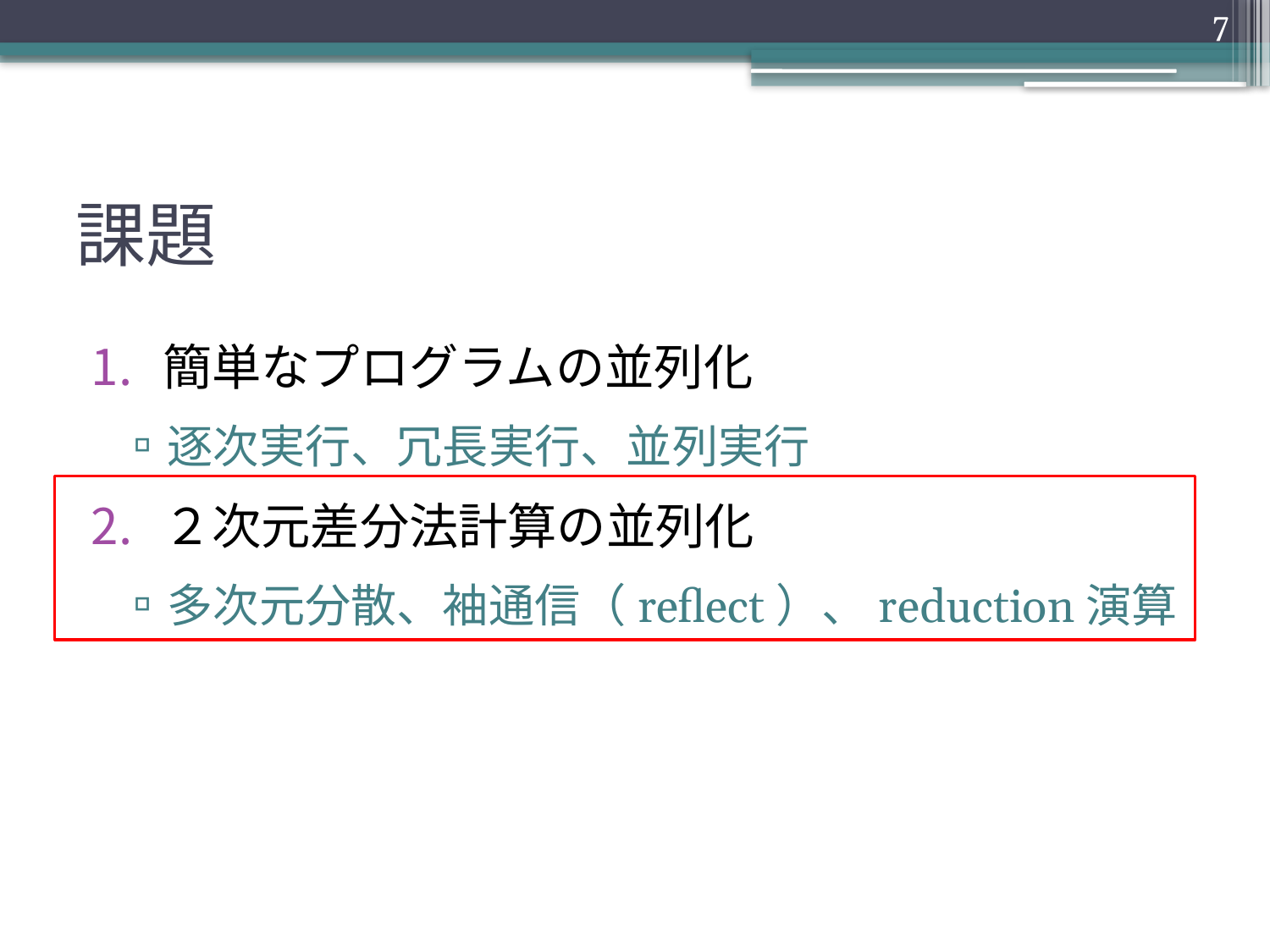

7

# 課題
簡単なプログラムの並列化
逐次実行、冗長実行、並列実行
２次元差分法計算の並列化
多次元分散、袖通信（reflect）、reduction演算